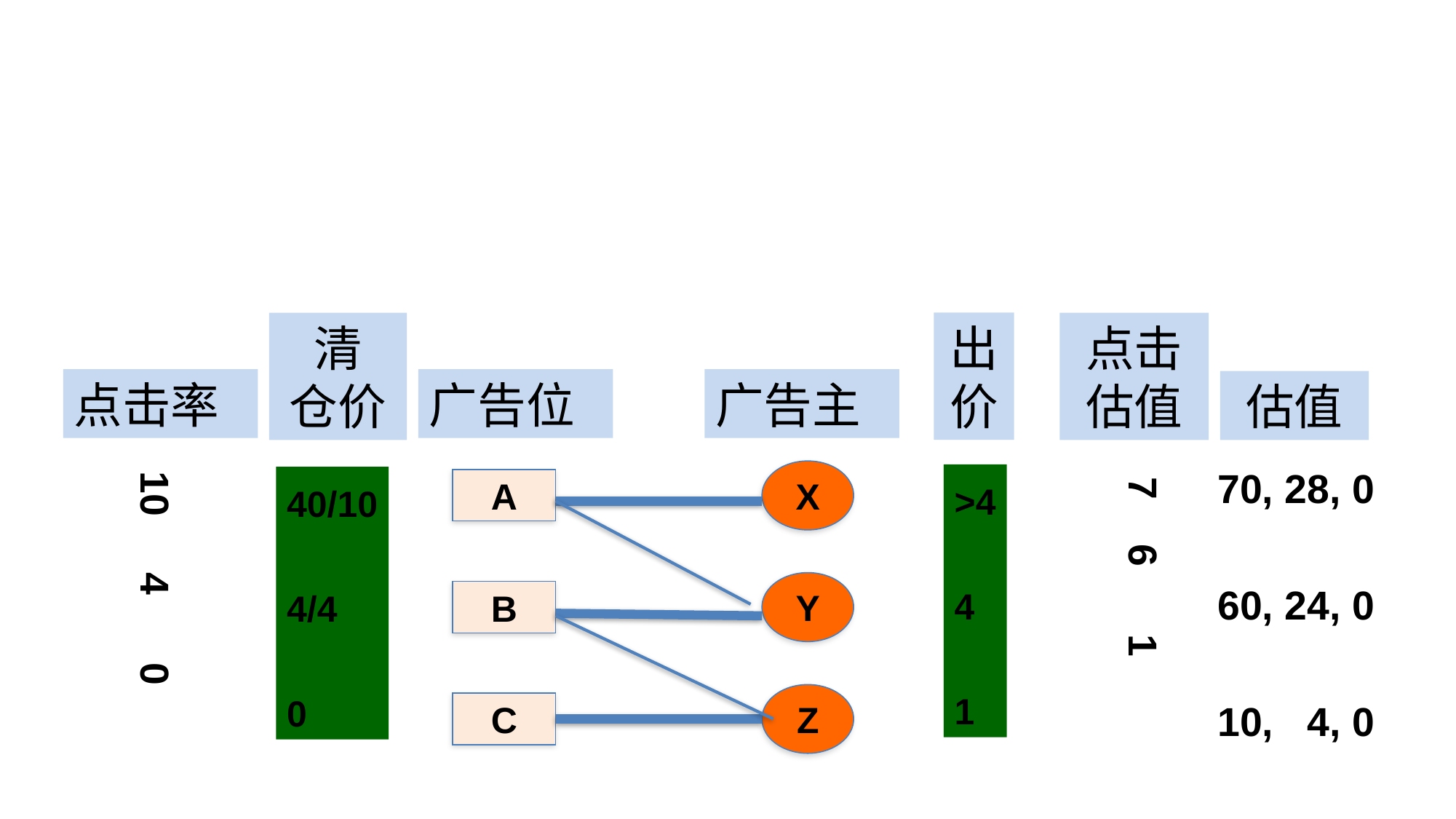

构建GSP定价机制最优纳什均衡
建立GSP与市场清仓价的联系

出
价
点击
估值
清
仓价
点击率
广告位
广告主
估值
  7    6      1
70, 28, 0

60, 24, 0

10,   4, 0
10     4      0
X
>4

4

1
40/10

4/4

0
A
Y
B
Z
C